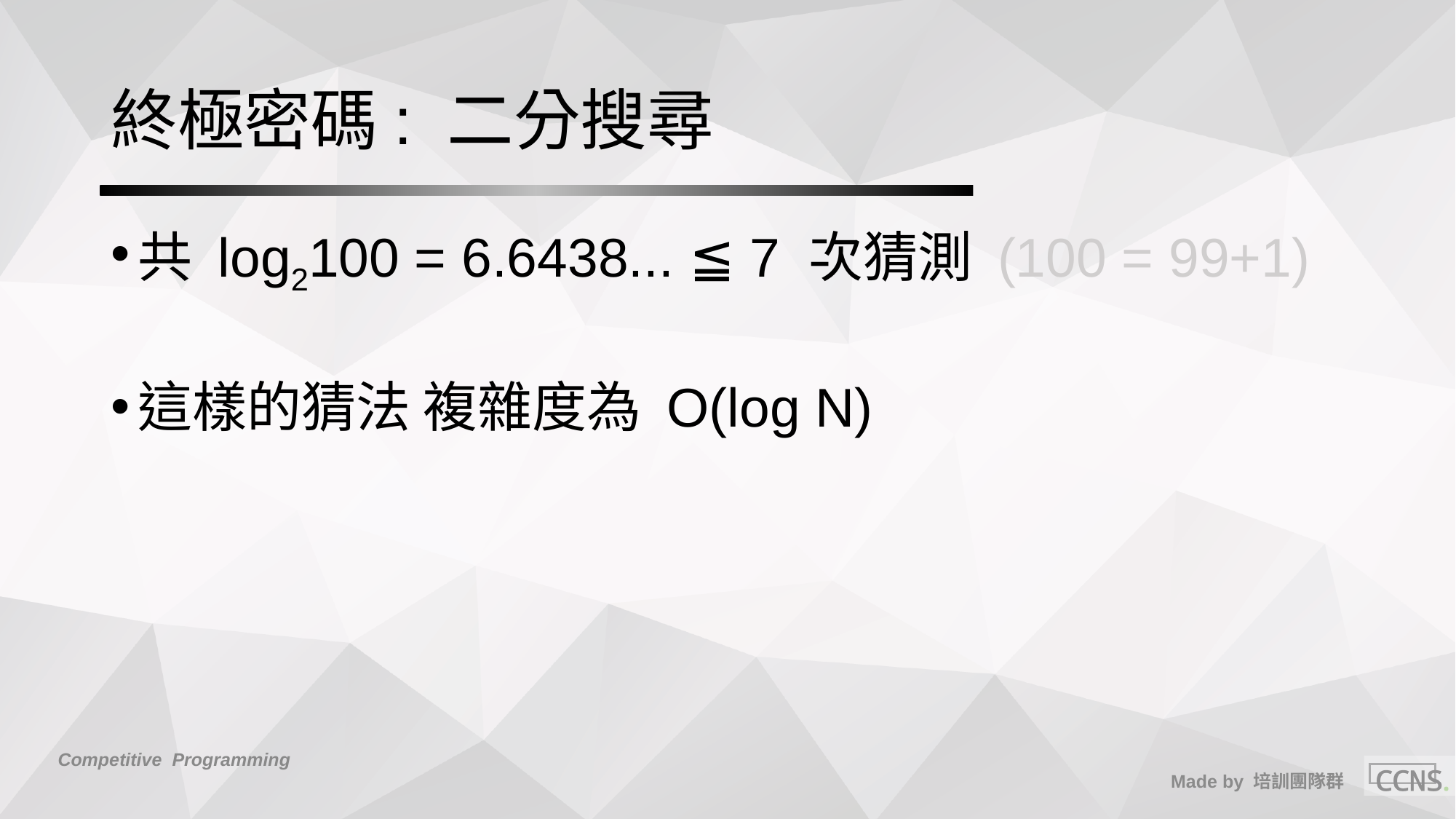

# 終極密碼: 二分搜尋
共 log2100 = 6.6438... ≦ 7 次猜測 (100 = 99+1)

這樣的猜法 複雜度為 O(log N)